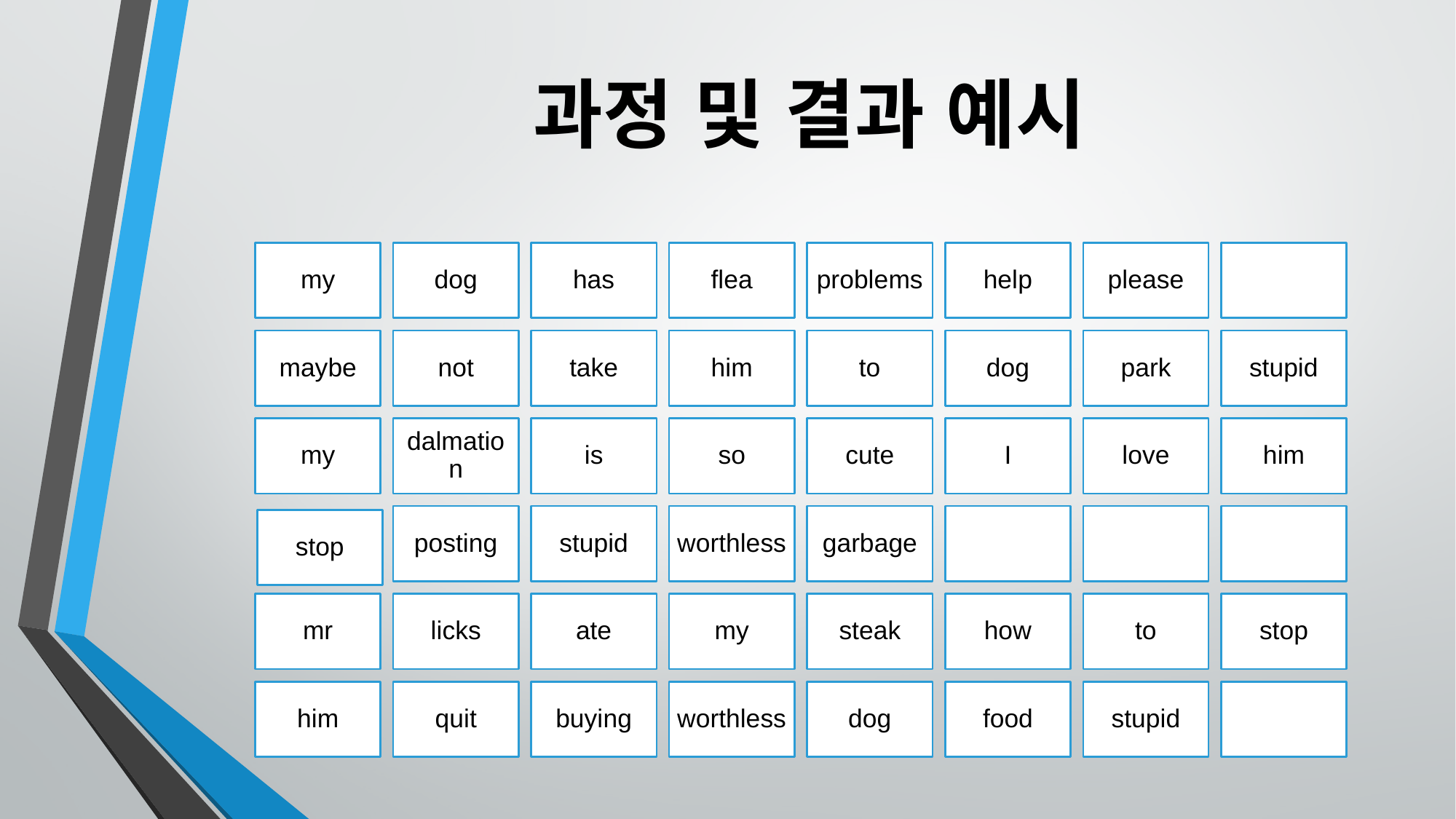

# 과정 및 결과 예시

my
dog
has
flea
problems
help
please

maybe
not
take
him
to
dog
park
stupid
my
dalmation
is
so
cute
I
love
him
stop
posting
stupid
worthless
garbage

mr
licks
ate
my
steak
how
to
stop
him
quit
buying
worthless
dog
food
stupid